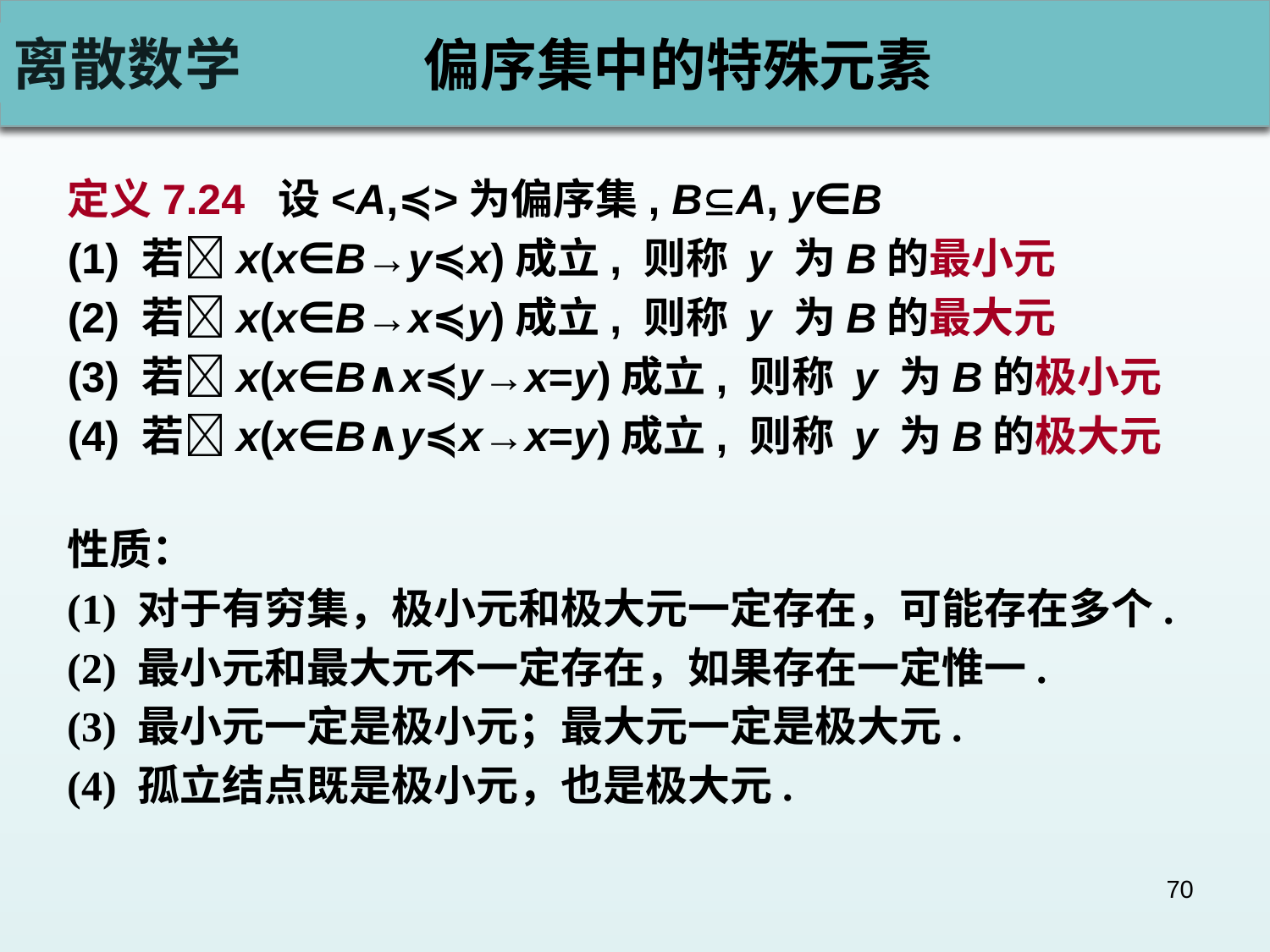

# 偏序集中的特殊元素
定义7.24  设<A,≼>为偏序集, B⊆A, y∈B
(1) 若∀x(x∈B→y≼x)成立, 则称 y 为B的最小元
(2) 若∀x(x∈B→x≼y)成立, 则称 y 为B的最大元
(3) 若∀x(x∈B∧x≼y→x=y)成立, 则称 y 为B的极小元
(4) 若∀x(x∈B∧y≼x→x=y)成立, 则称 y 为B的极大元
性质：
(1) 对于有穷集，极小元和极大元一定存在，可能存在多个.
(2) 最小元和最大元不一定存在，如果存在一定惟一.
(3) 最小元一定是极小元；最大元一定是极大元.
(4) 孤立结点既是极小元，也是极大元.
70